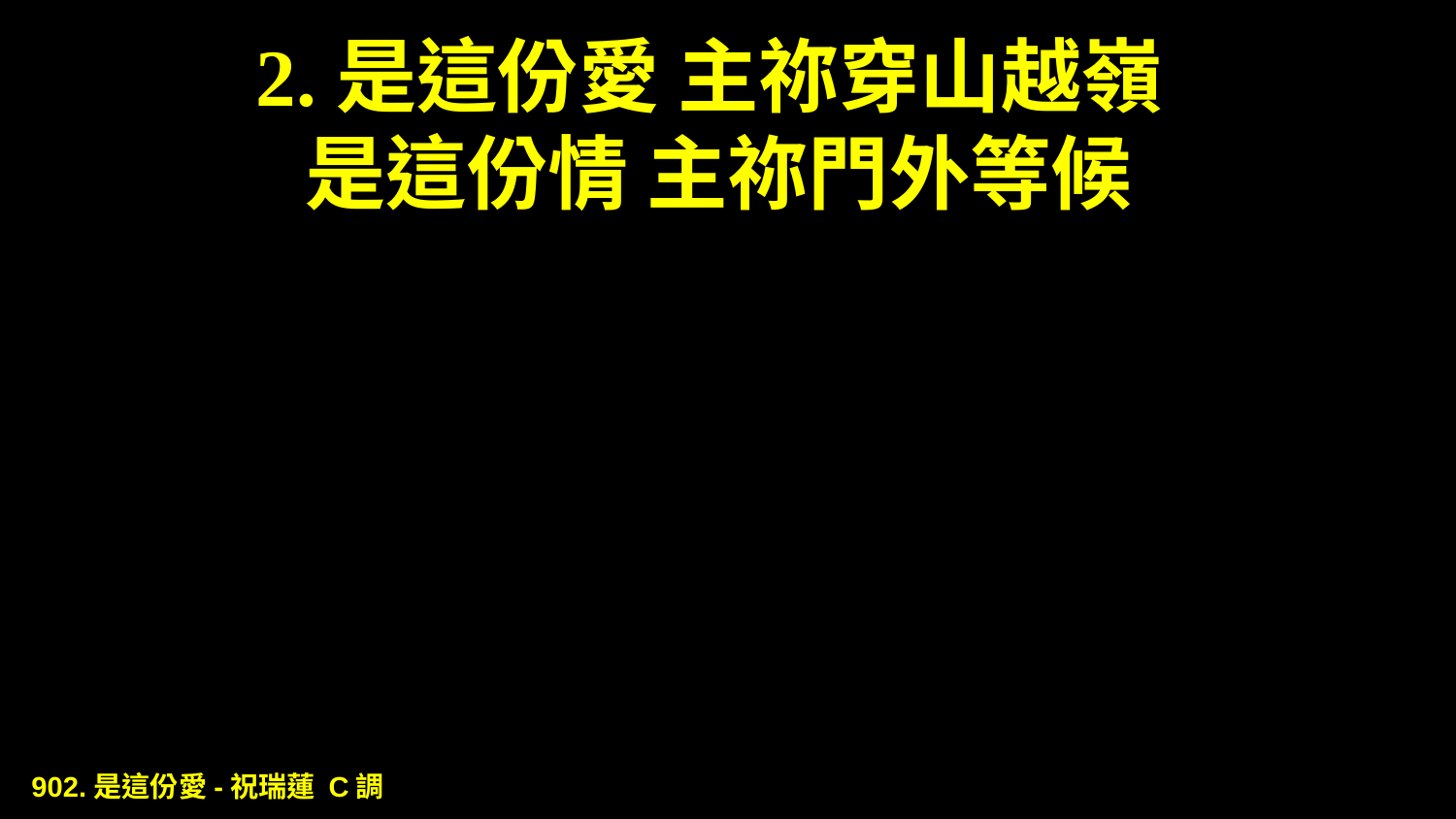

# 2.是這份愛 主祢穿山越嶺 是這份情 主祢門外等候
902.是這份愛-祝瑞蓮 C調